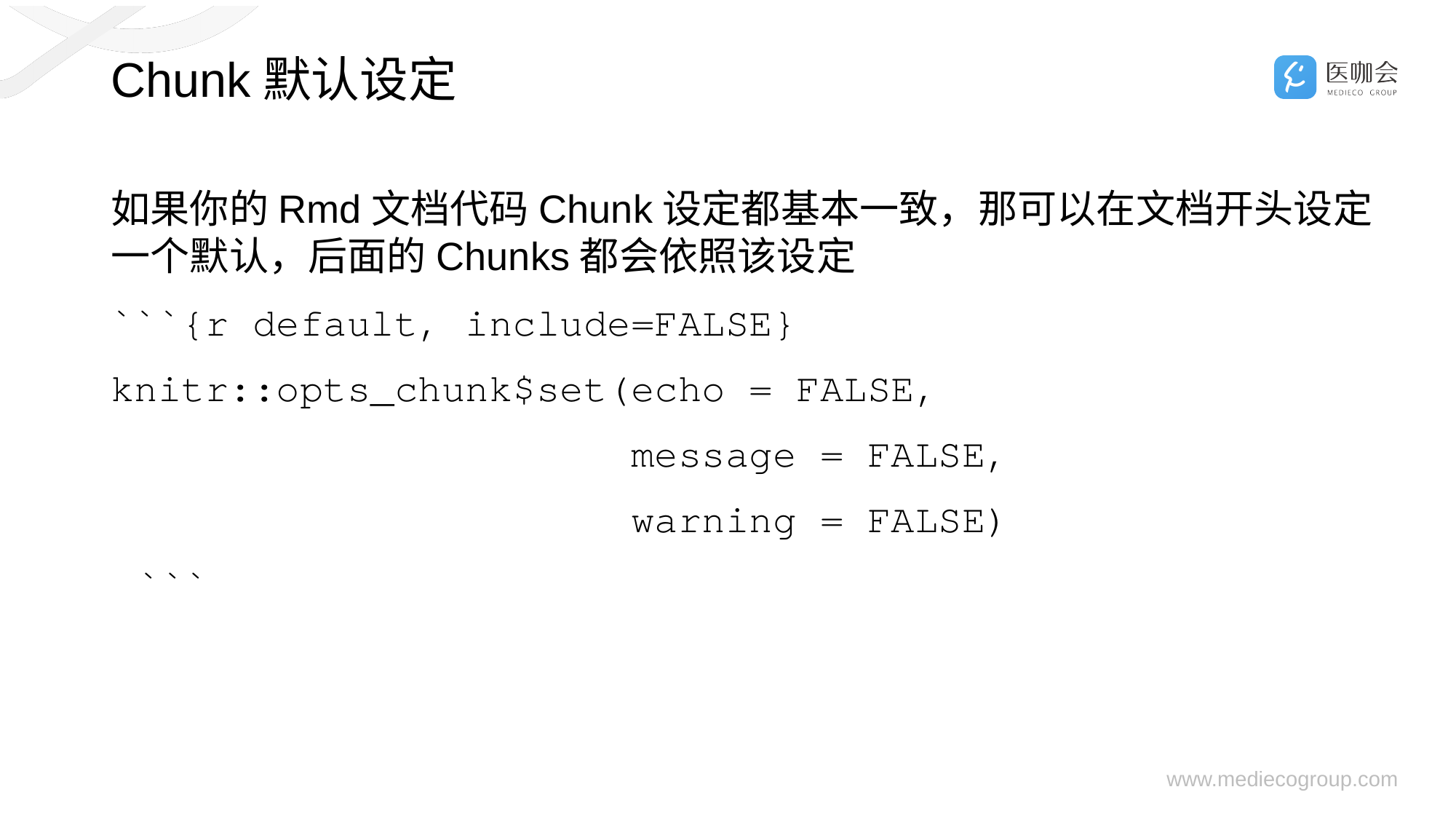

# Chunk默认设定
如果你的Rmd文档代码Chunk设定都基本一致，那可以在文档开头设定一个默认，后面的Chunks都会依照该设定
```{r default, include=FALSE}
knitr::opts_chunk$set(echo = FALSE,
                      message = FALSE,
                      warning = FALSE)
```